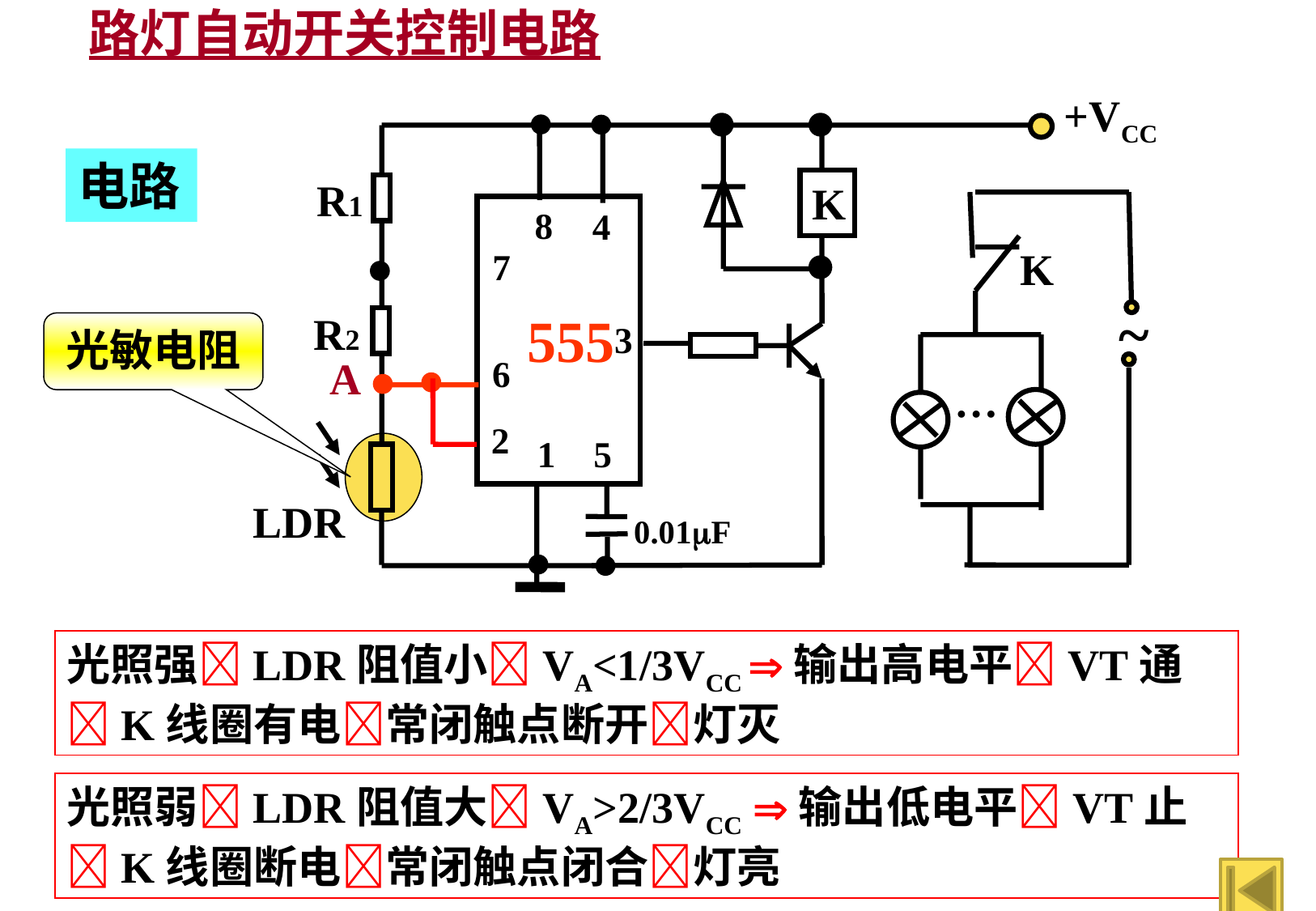

路灯自动开关控制电路
+VCC

R1

8
4
7
555
3
6
2
1
5

R2

LDR
0.01μF

K
K
~
…
A
电路
光敏电阻
光照强⇒LDR阻值小⇒VA<1/3VCC ⇒输出高电平⇒VT通⇒K线圈有电⇒常闭触点断开⇒灯灭
光照弱⇒LDR阻值大⇒VA>2/3VCC ⇒输出低电平⇒VT止⇒K线圈断电⇒常闭触点闭合⇒灯亮